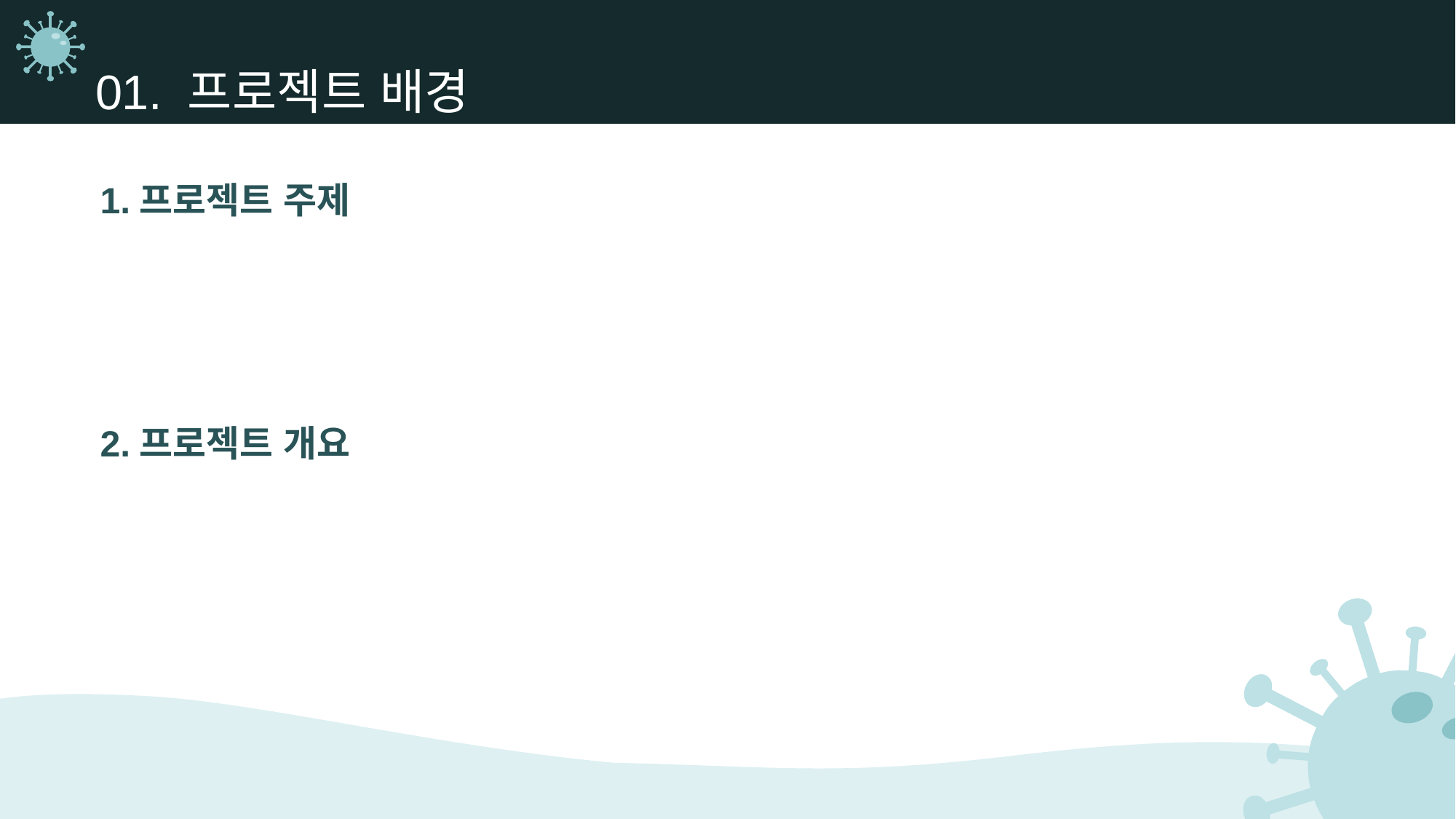

01. 프로젝트 배경
1.프로젝트 주제
2.프로젝트 개요